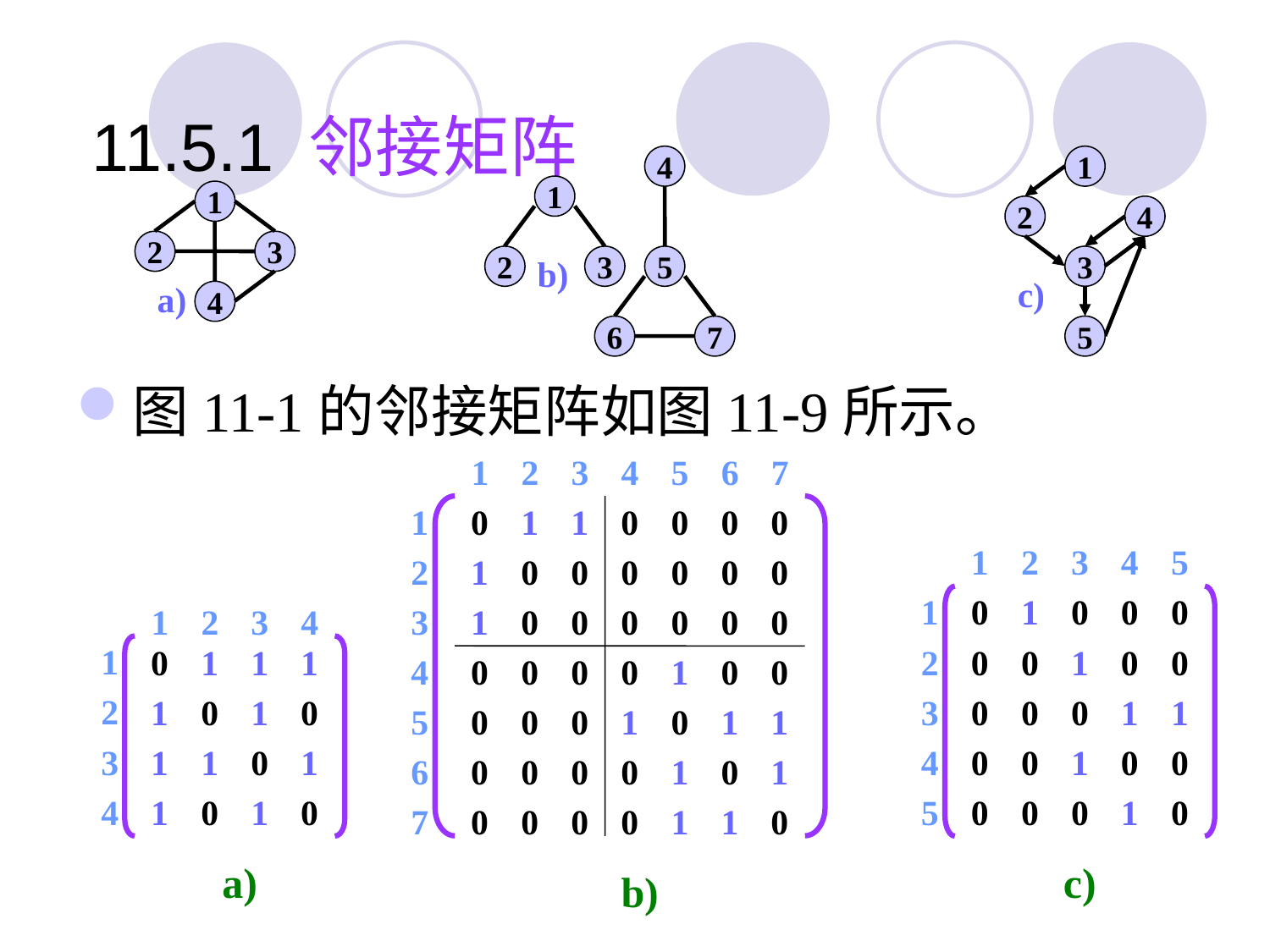

22
11.5.1 邻接矩阵

4
1

1
1

2
4

2
3

2
b)
3
5
3

c)
a)

4

6
7
5

图11-1的邻接矩阵如图11-9所示。
1
2
3
4
5
6
7
1

0
1
1
0

0
0
0

1
2
3
4
5
2
1
0
0
0
0
0
0
1

0
1
0
0
0

1
2
3
4
3
1
0
0
0
0
0
0
1

0
1
1
1
2
0
0
1
0
0

4
0
0
0
0
1
0
0
2
1
0
1
0
3
0
0
0
1
1
5
0
0
0
1
0
1
1
3
1
1
0
1
4
0
0
1
0
0
6
0
0
0
0
1
0
1
4
5
0
0
0
1
0
1
0
1
0
7
0
0
0
0
1
1
0
a)
c)
b)